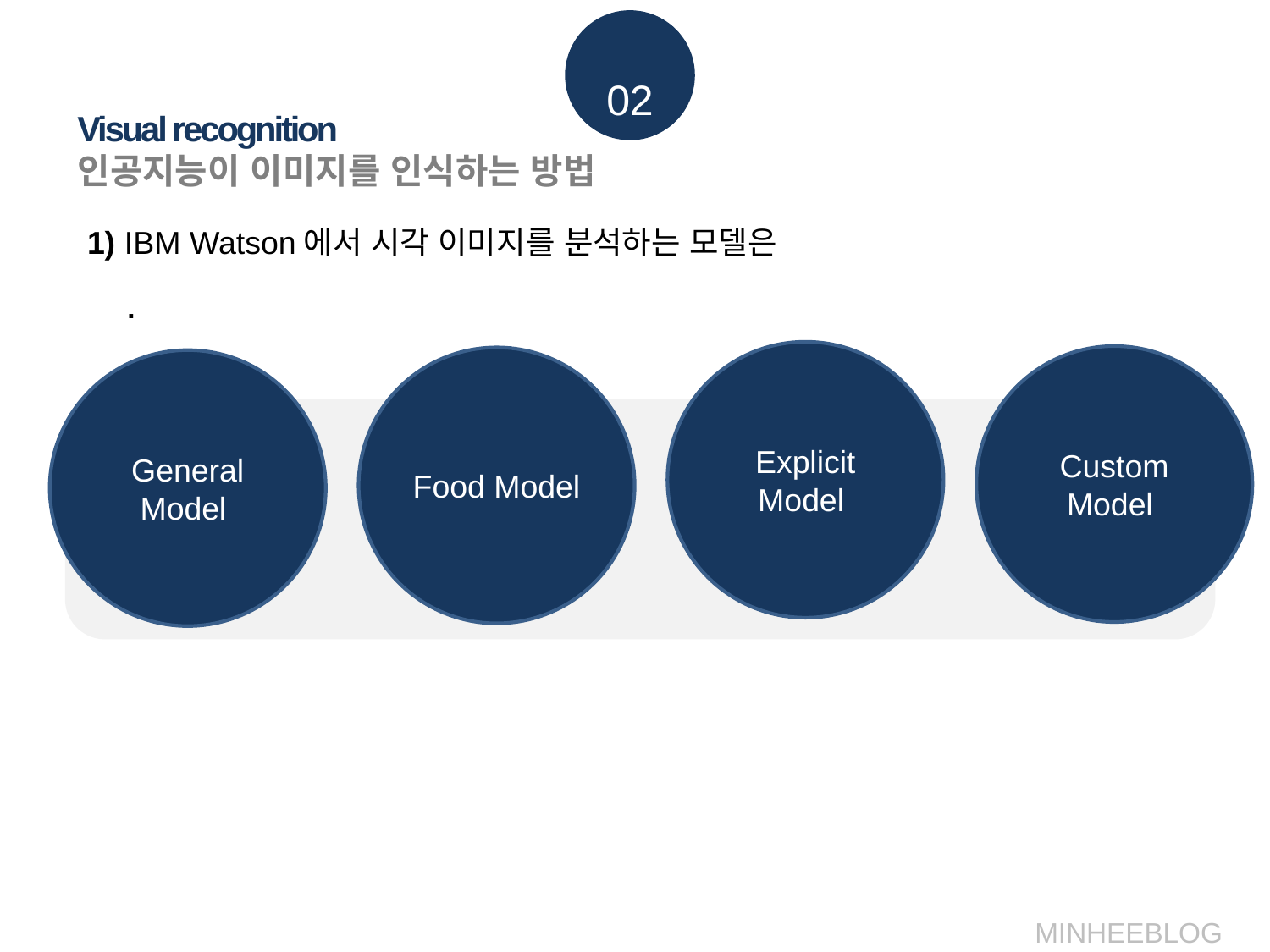

Speech to text
How dose it work
02

Visual recognition
인공지능이 이미지를 인식하는 방법

1) IBM Watson에서 시각 이미지를 분석하는 모델은
.
Explicit Model
Custom Model
Food Model
General Model

MINHEEBLOG